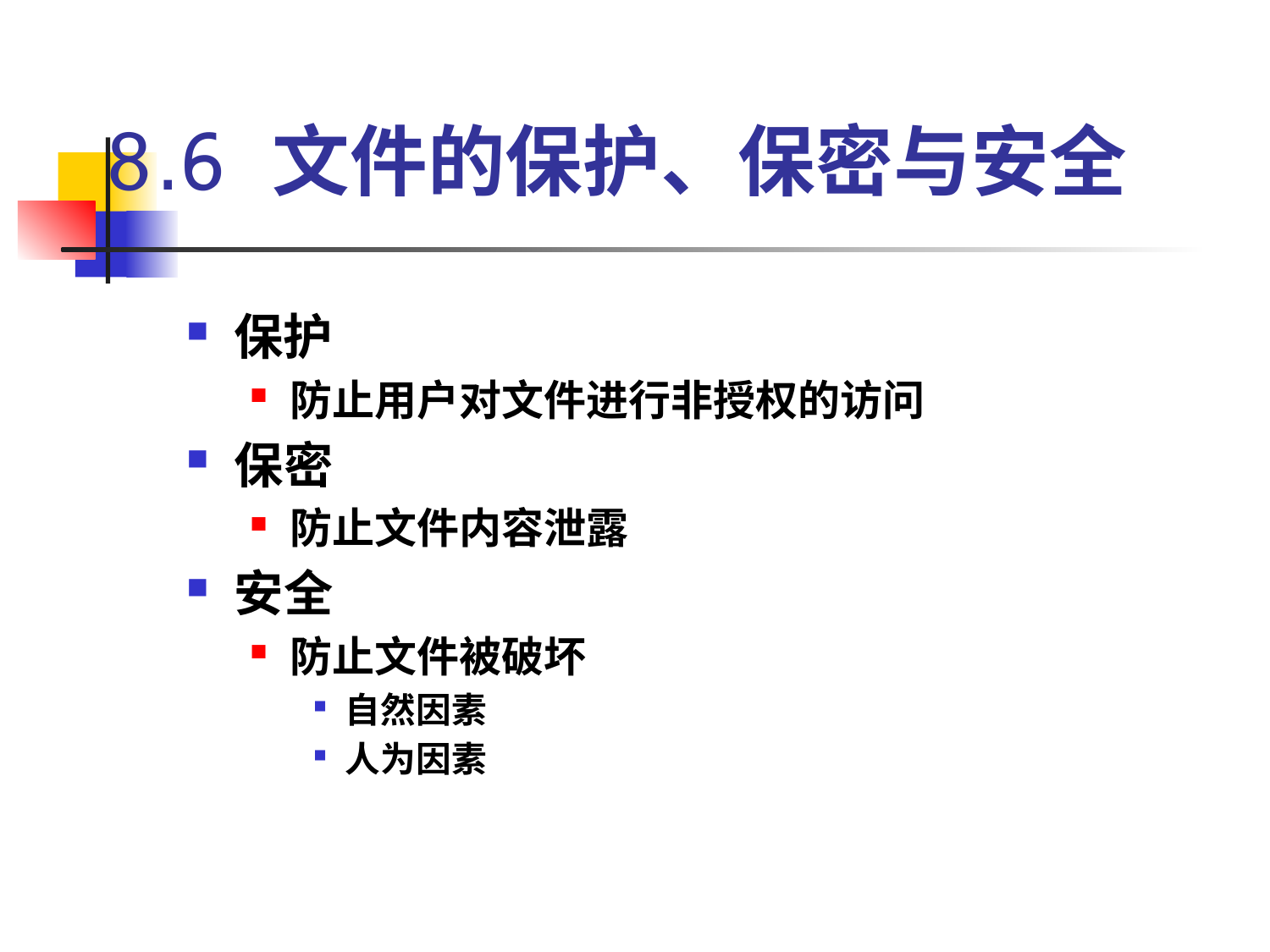

# 8.6 文件的保护、保密与安全
保护
防止用户对文件进行非授权的访问
保密
防止文件内容泄露
安全
防止文件被破坏
自然因素
人为因素